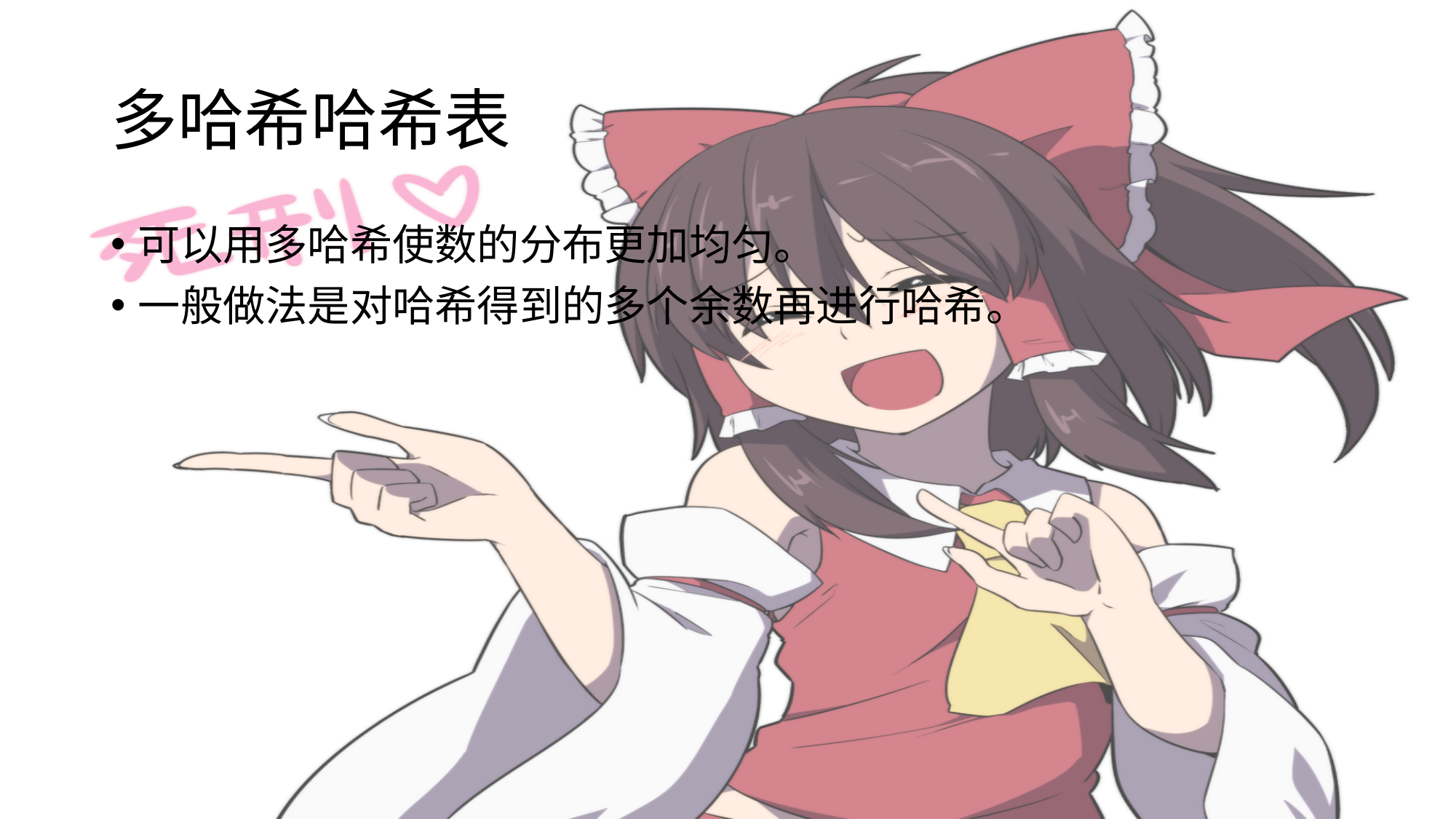

# 多哈希哈希表
可以用多哈希使数的分布更加均匀。
一般做法是对哈希得到的多个余数再进行哈希。